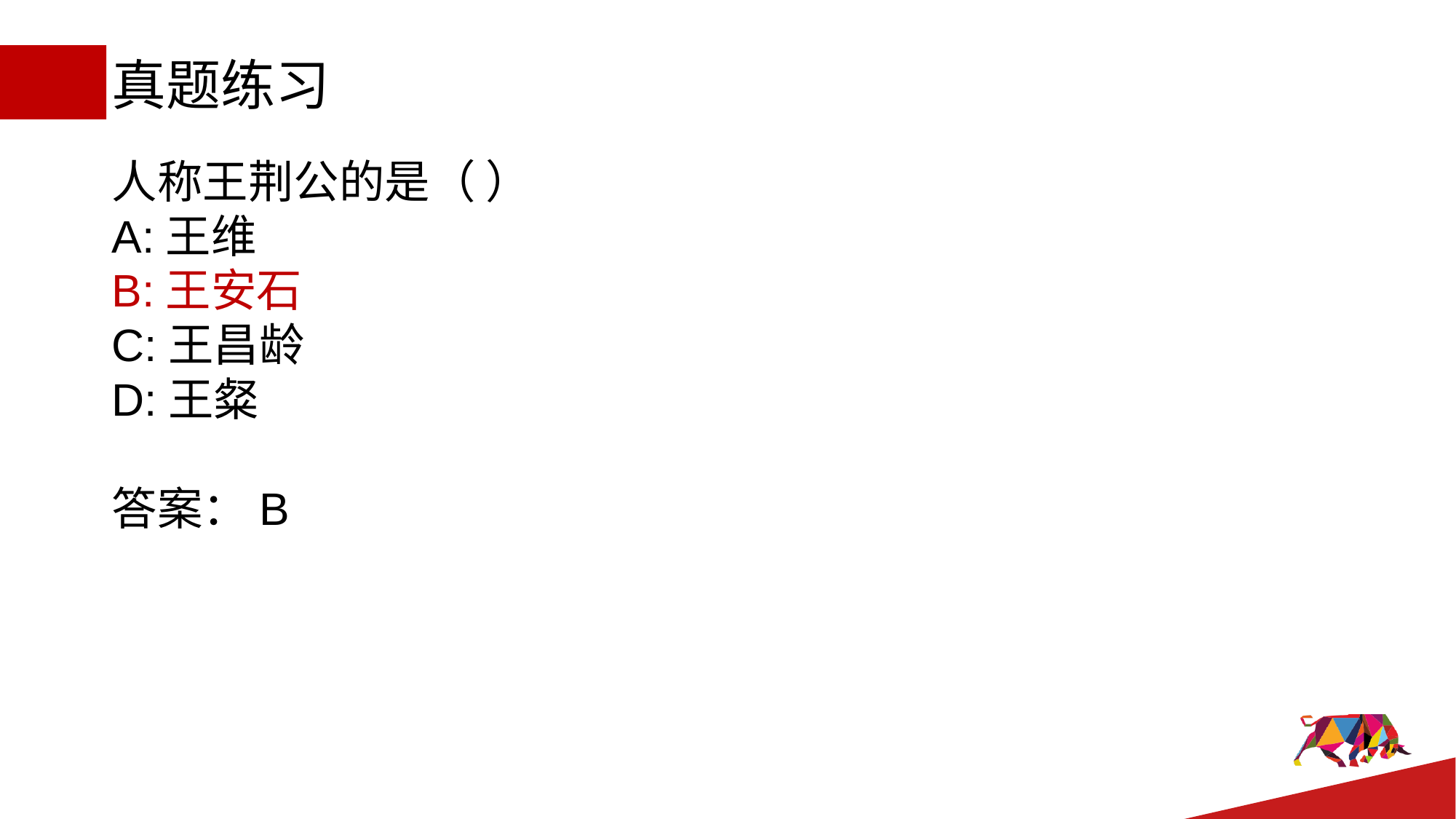

# 真题练习
人称王荆公的是（ ）
A:王维
B:王安石
C:王昌龄
D:王粲

答案：B